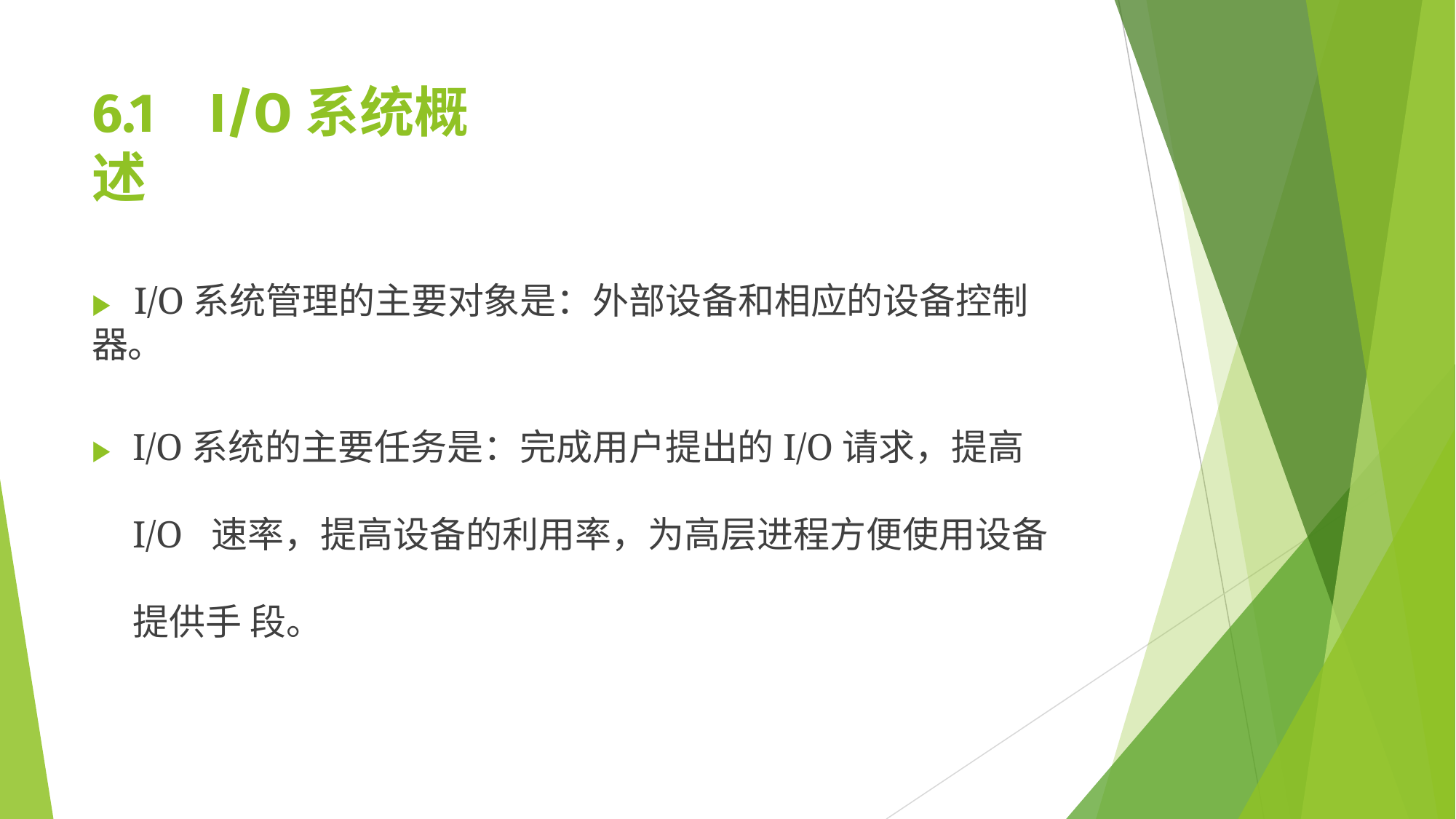

# 6.1	I/O系统概述
▶	I/O系统管理的主要对象是：外部设备和相应的设备控制器。
▶	I/O系统的主要任务是：完成用户提出的I/O请求，提高I/O  速率，提高设备的利用率，为高层进程方便使用设备提供手 段。